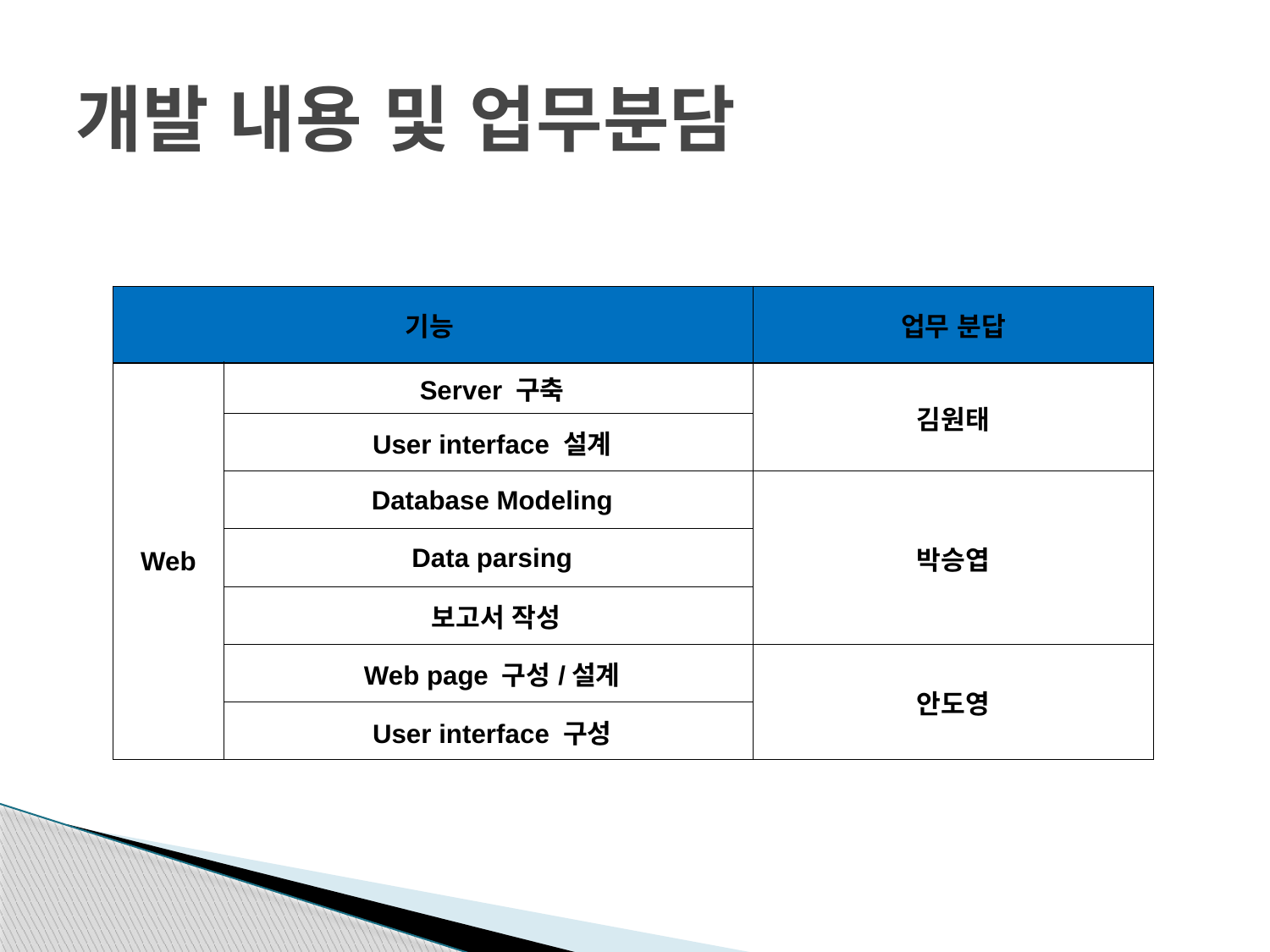

# 개발 내용 및 업무분담
| 기능 |  | 업무 분답 |
| --- | --- | --- |
| Web | Server 구축 | 김원태 |
|  | User interface 설계 |  |
|  | Database Modeling | 박승엽 |
|  | Data parsing |  |
|  | 보고서 작성 |  |
|  | Web page 구성/설계 | 안도영 |
|  | User interface 구성 |  |